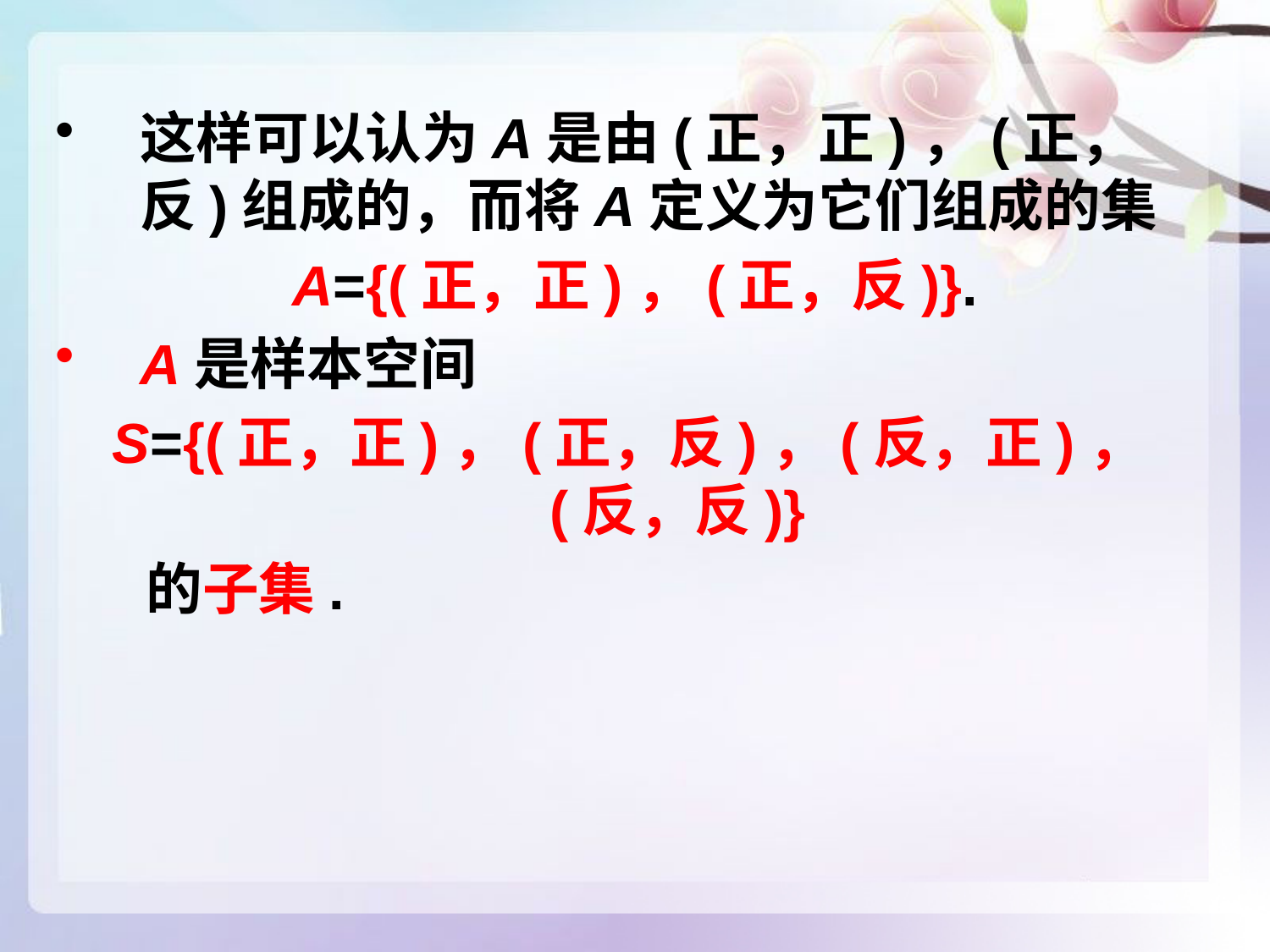

这样可以认为A是由(正，正)，(正，反)组成的，而将A定义为它们组成的集
A={(正，正)，(正，反)}.
A是样本空间
S={(正，正)，(正，反)，(反，正)，(反，反)}
      的子集.